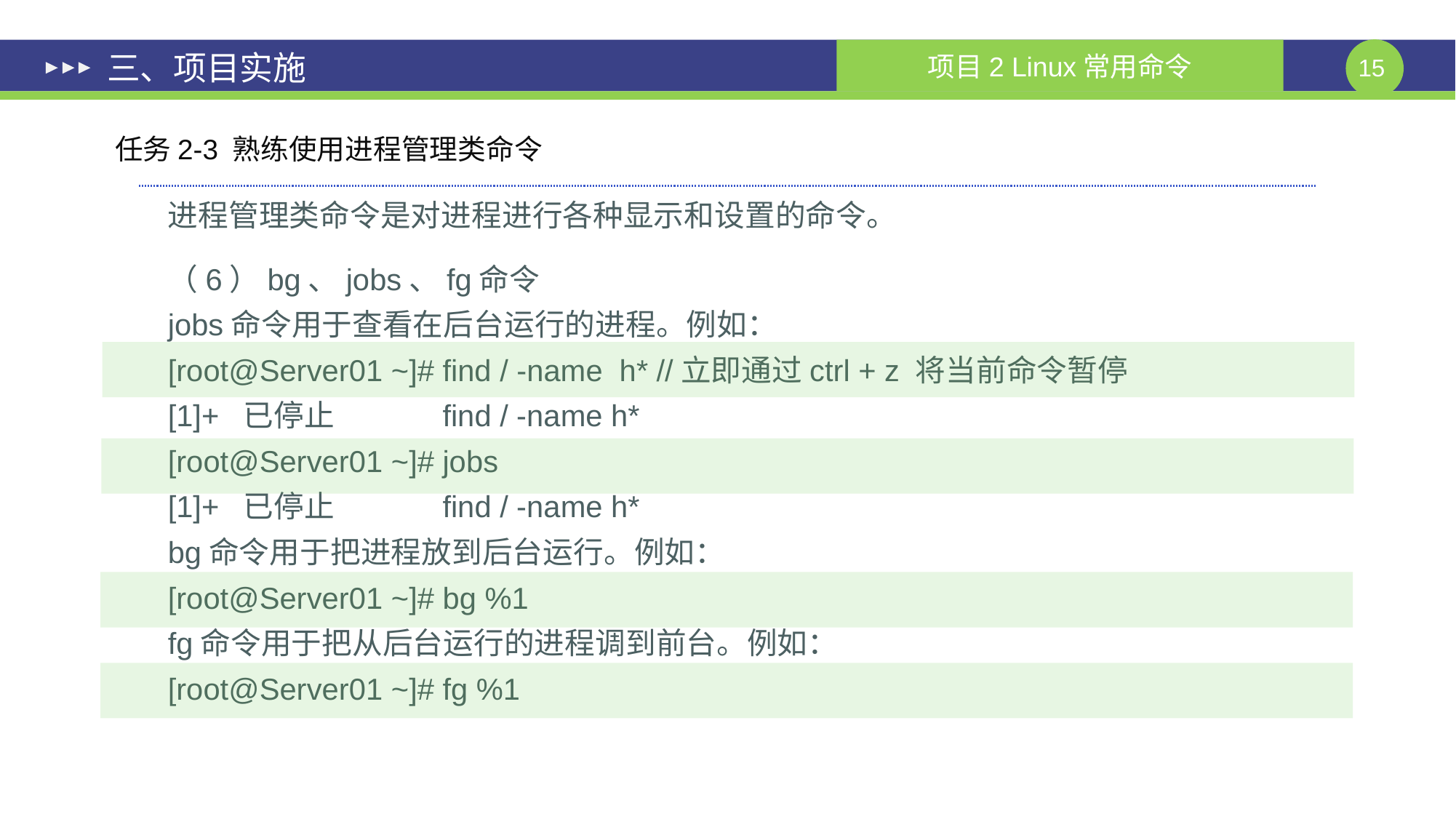

# 三、项目实施
任务2-3 熟练使用进程管理类命令
进程管理类命令是对进程进行各种显示和设置的命令。
（6）bg、jobs、fg命令
jobs命令用于查看在后台运行的进程。例如：
[root@Server01 ~]# find / -name  h* //立即通过ctrl + z 将当前命令暂停
[1]+  已停止               find / -name h*
[root@Server01 ~]# jobs
[1]+  已停止               find / -name h*
bg命令用于把进程放到后台运行。例如：
[root@Server01 ~]# bg %1
fg命令用于把从后台运行的进程调到前台。例如：
[root@Server01 ~]# fg %1